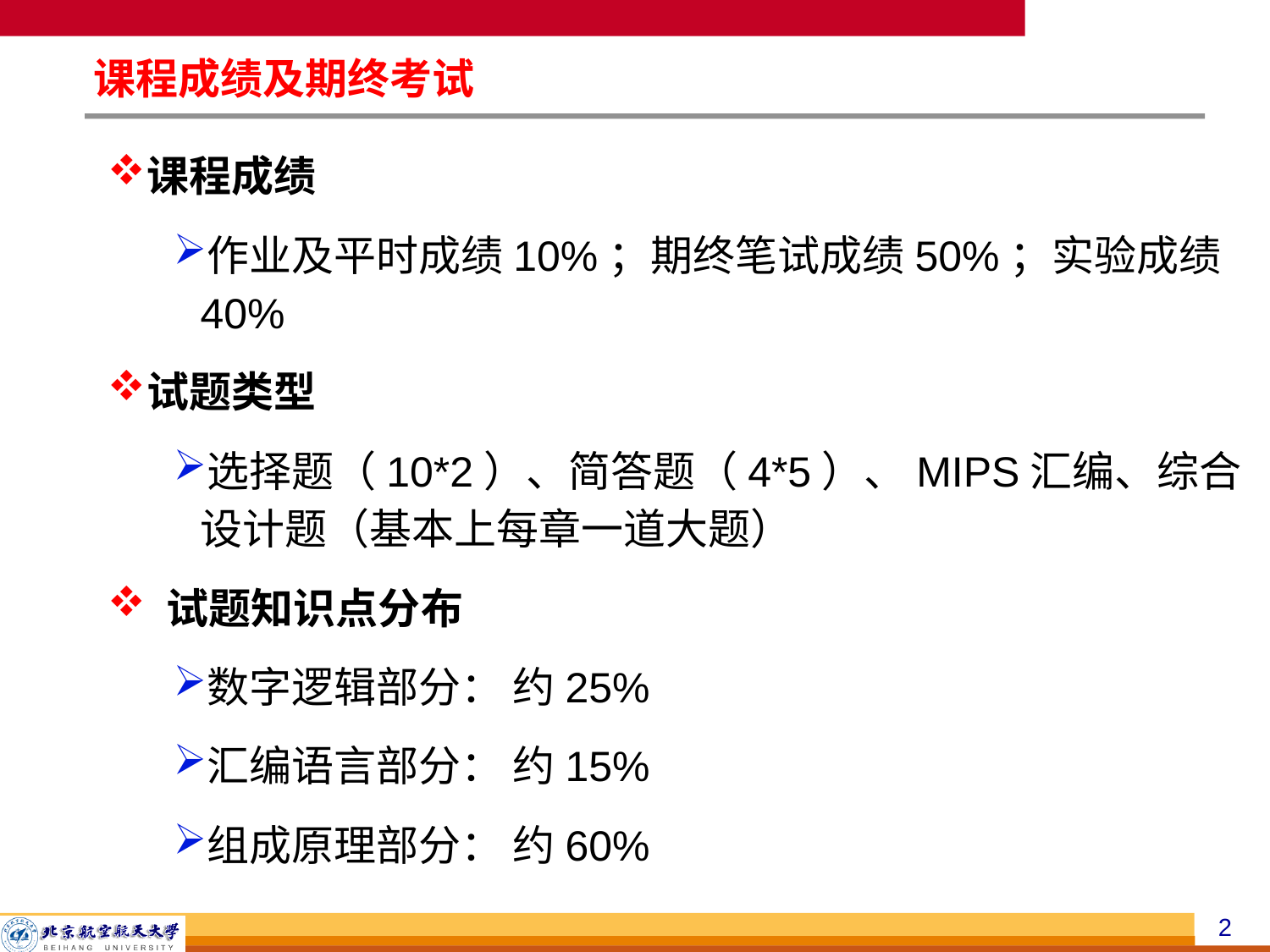

课程成绩及期终考试
课程成绩
作业及平时成绩10%；期终笔试成绩50%；实验成绩 40%
试题类型
选择题（10*2）、简答题（4*5）、MIPS汇编、综合设计题（基本上每章一道大题）
 试题知识点分布
数字逻辑部分： 约25%
汇编语言部分： 约15%
组成原理部分： 约60%